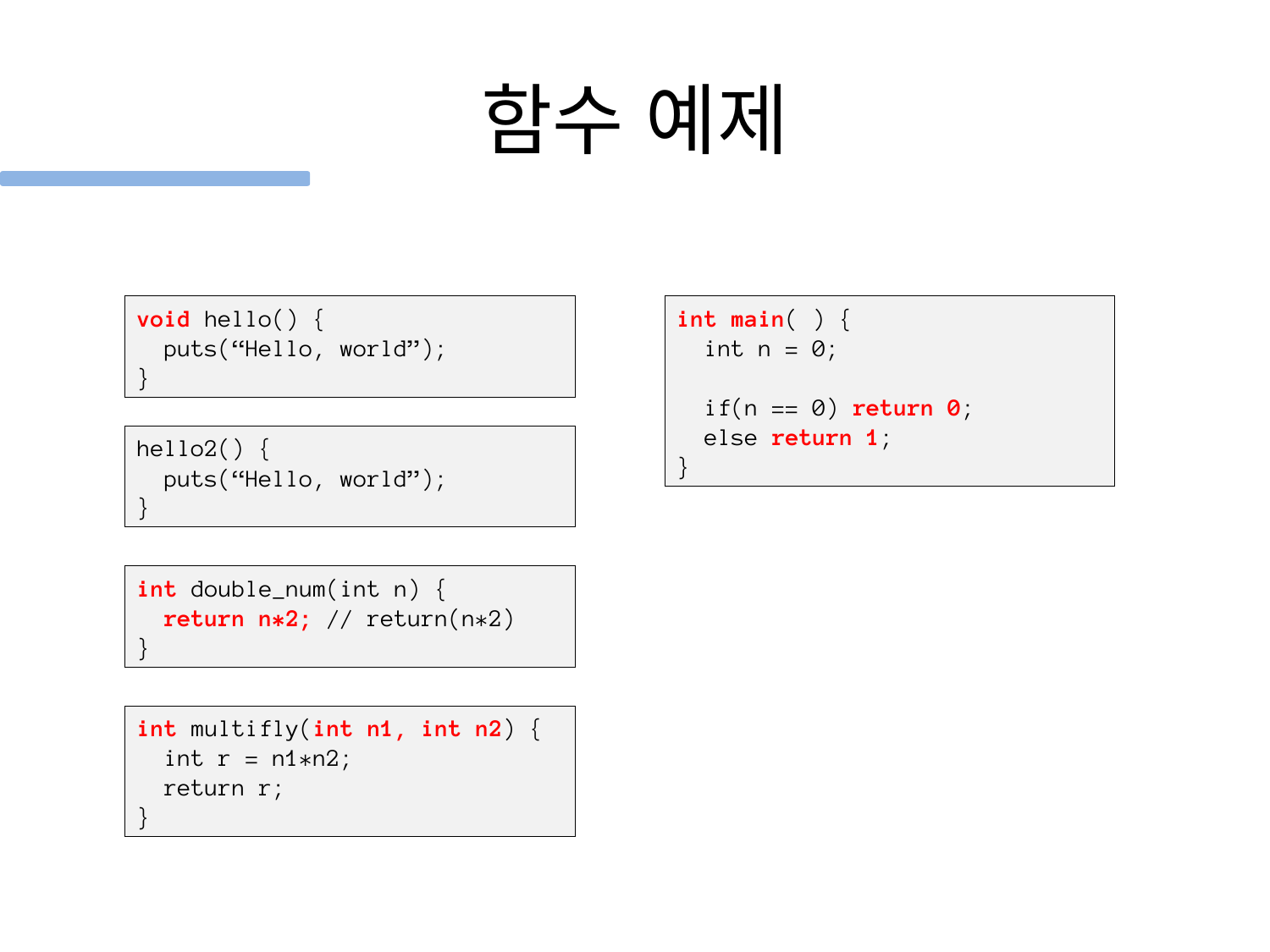

# 함수 예제

void hello() {
  puts(“Hello, world”);
}
int main( ) {
  int n = 0;

  if(n == 0) return 0;
  else return 1;
}
hello2() {
  puts(“Hello, world”);
}
int double_num(int n) {
  return n*2; // return(n*2)
}
int multifly(int n1, int n2) {
  int r = n1*n2;
  return r;
}